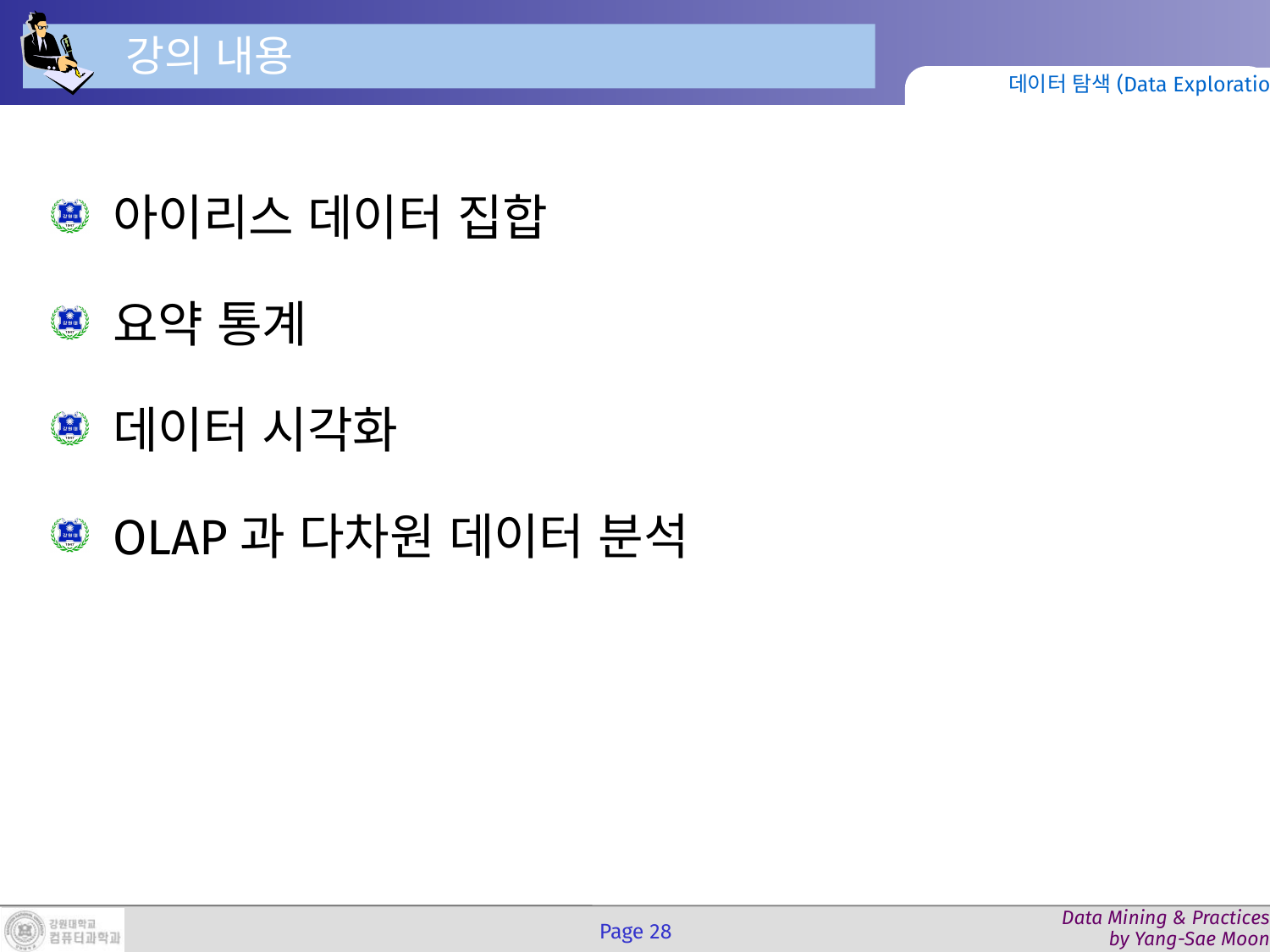

강의 내용
데이터 탐색(Data Exploration)
아이리스 데이터 집합
요약 통계
데이터 시각화
OLAP과 다차원 데이터 분석
Page 28